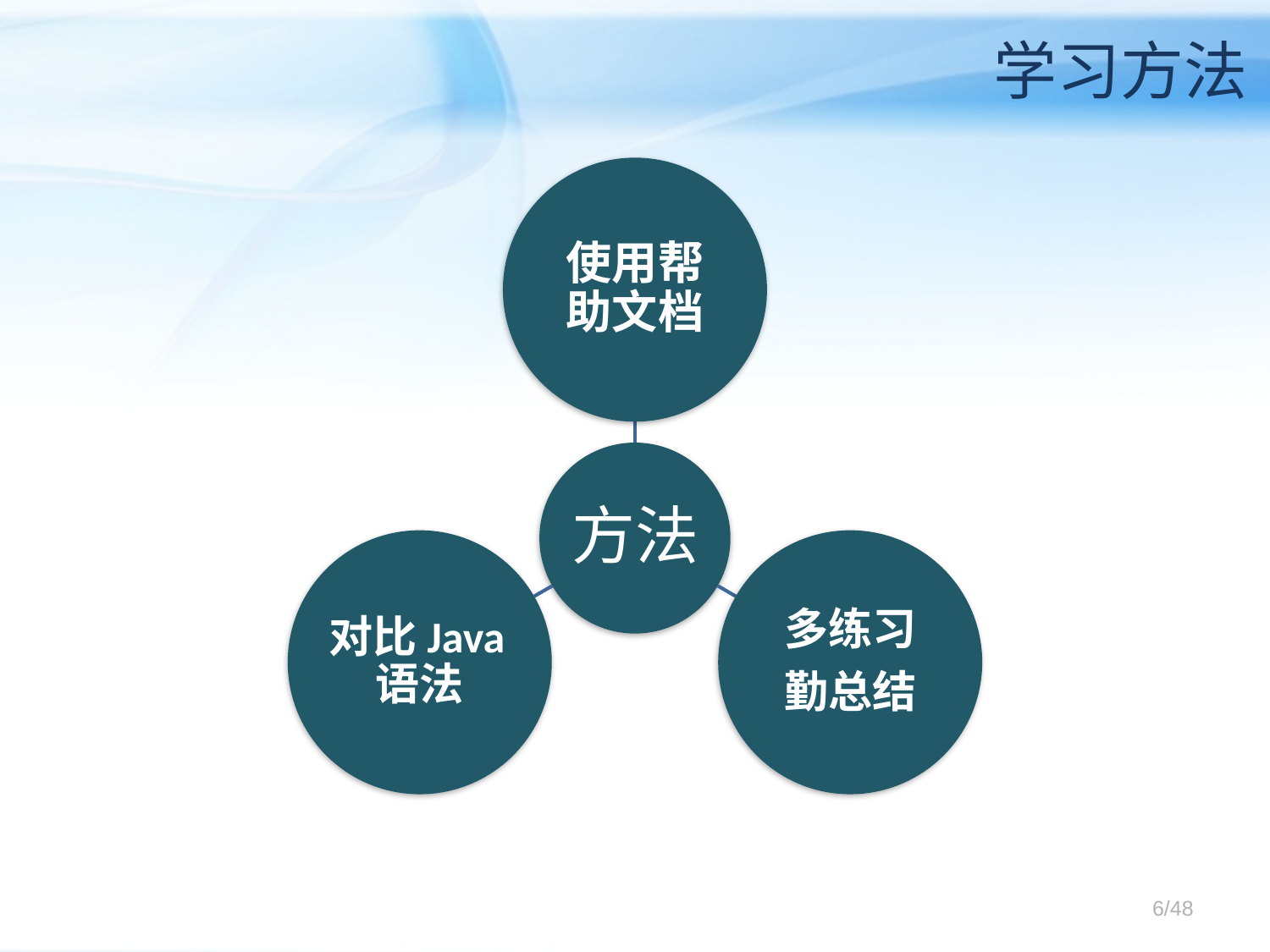

# 学习方法
方法

使用帮助文档

多练习
勤总结

对比Java语法
6/48